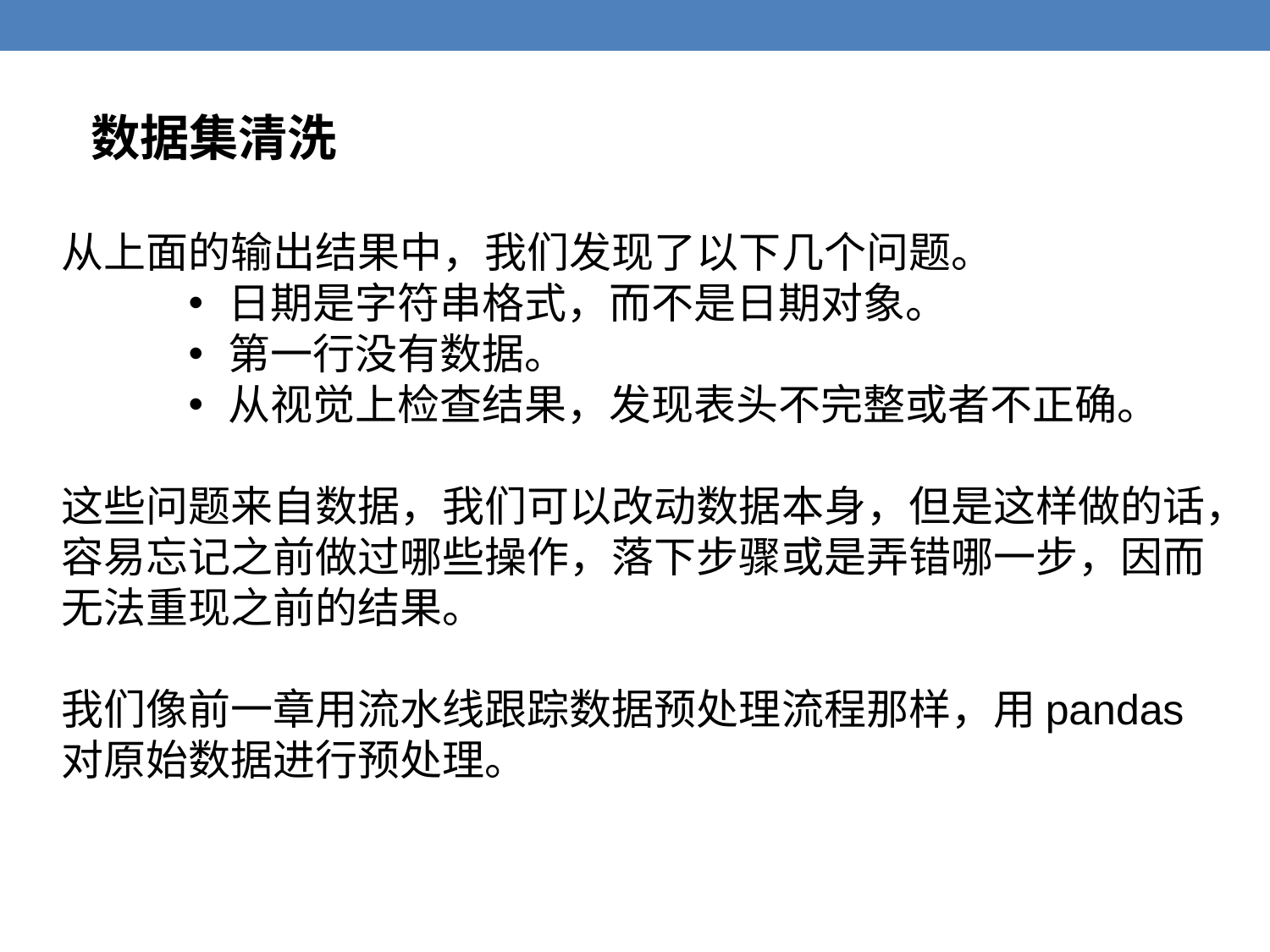

数据集清洗
从上面的输出结果中，我们发现了以下几个问题。
日期是字符串格式，而不是日期对象。
第一行没有数据。
从视觉上检查结果，发现表头不完整或者不正确。

这些问题来自数据，我们可以改动数据本身，但是这样做的话，容易忘记之前做过哪些操作，落下步骤或是弄错哪一步，因而无法重现之前的结果。

我们像前一章用流水线跟踪数据预处理流程那样，用pandas对原始数据进行预处理。